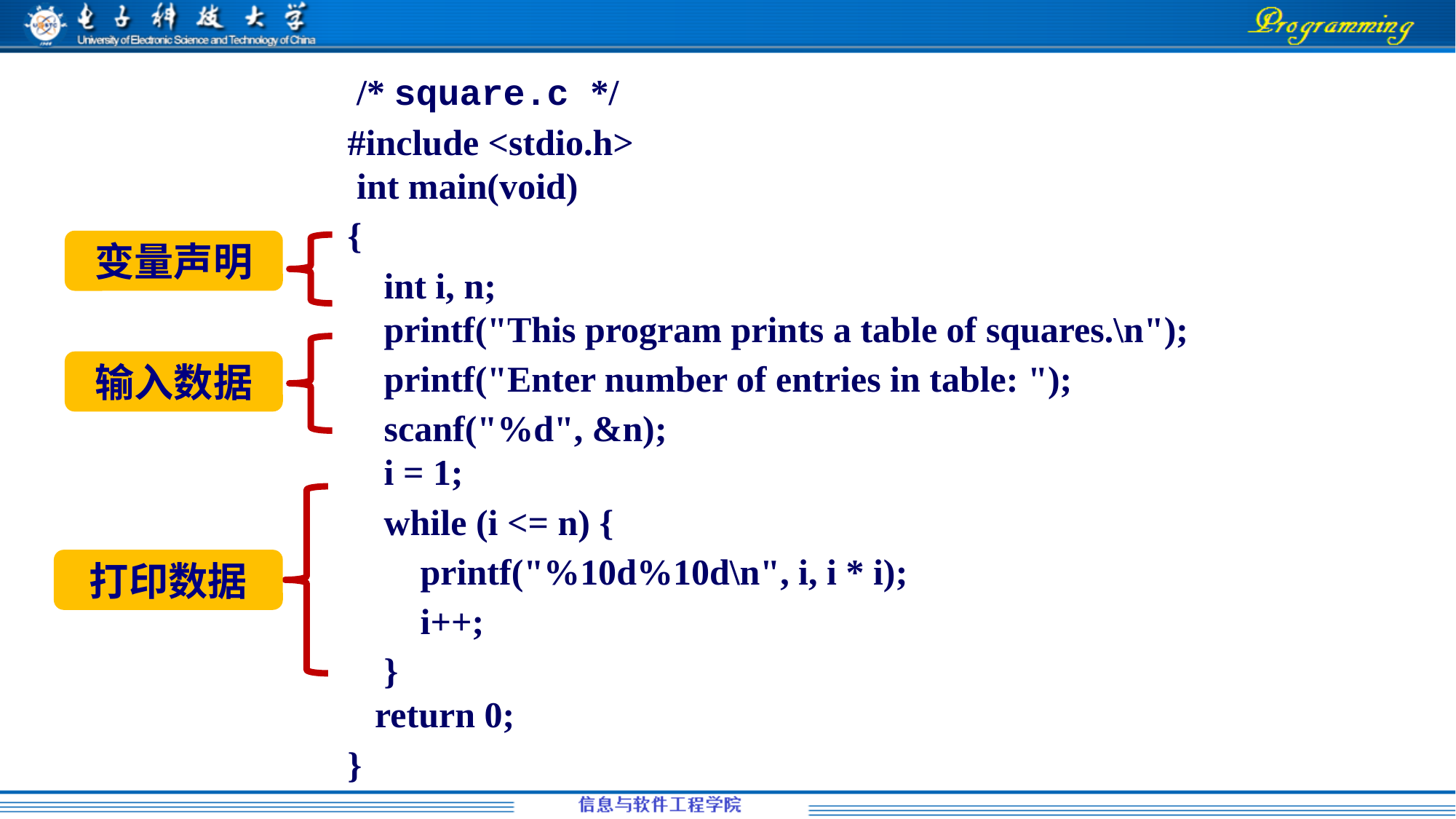

/* square.c */
#include <stdio.h>
 int main(void)
{
    int i, n;
    printf("This program prints a table of squares.\n");
    printf("Enter number of entries in table: ");
    scanf("%d", &n);
    i = 1;
    while (i <= n) {
        printf("%10d%10d\n", i, i * i);
        i++;
    }
   return 0;
}
变量声明

输入数据

打印数据